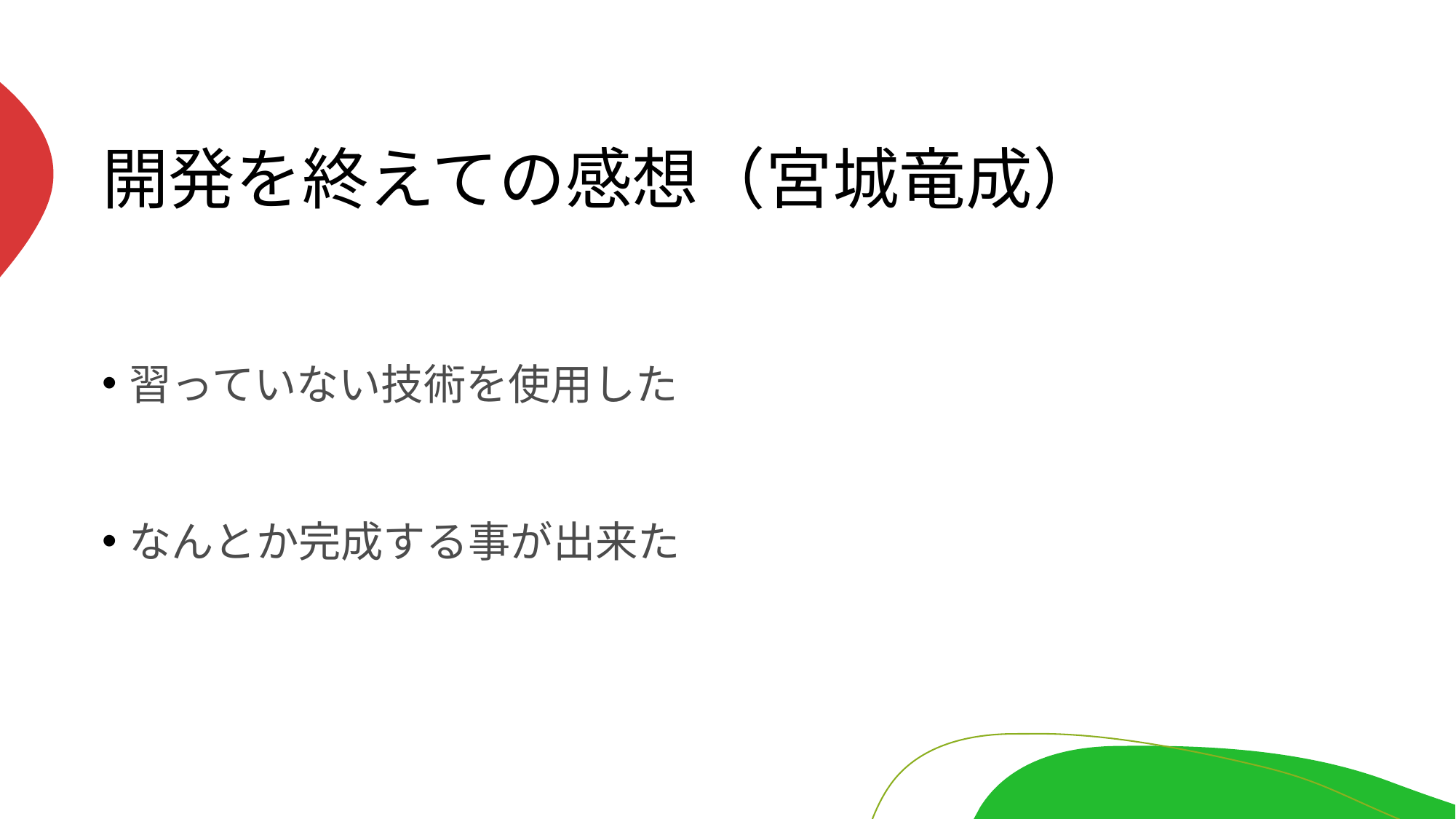

# 開発を終えての感想（宮城竜成）

習っていない技術を使用した

なんとか完成する事が出来た